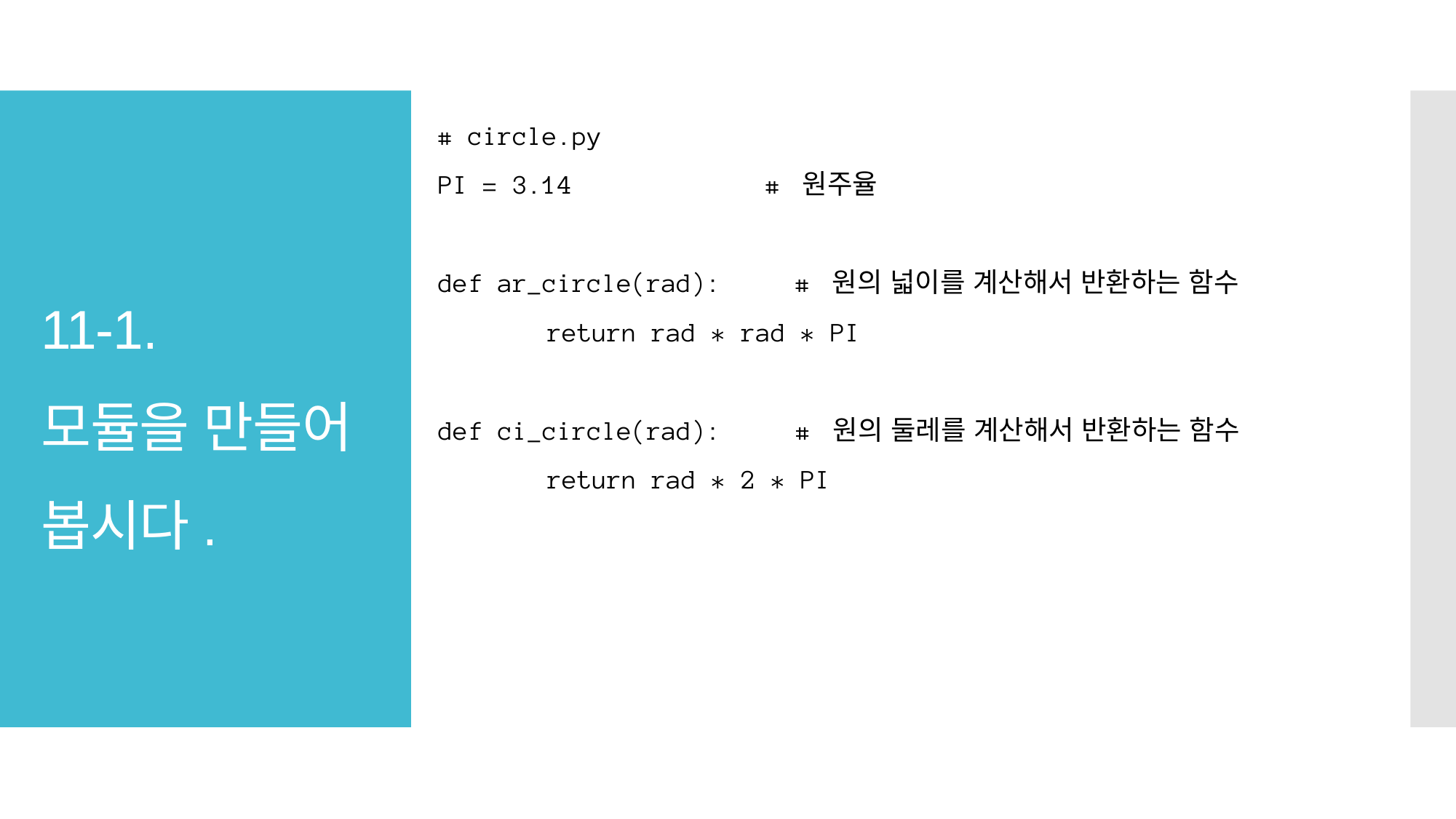

# circle.py
PI = 3.14 		# 원주율

def ar_circle(rad): 	  # 원의 넓이를 계산해서 반환하는 함수
	return rad * rad * PI

def ci_circle(rad):     # 원의 둘레를 계산해서 반환하는 함수
	return rad * 2 * PI
# 11-1. 모듈을 만들어 봅시다.